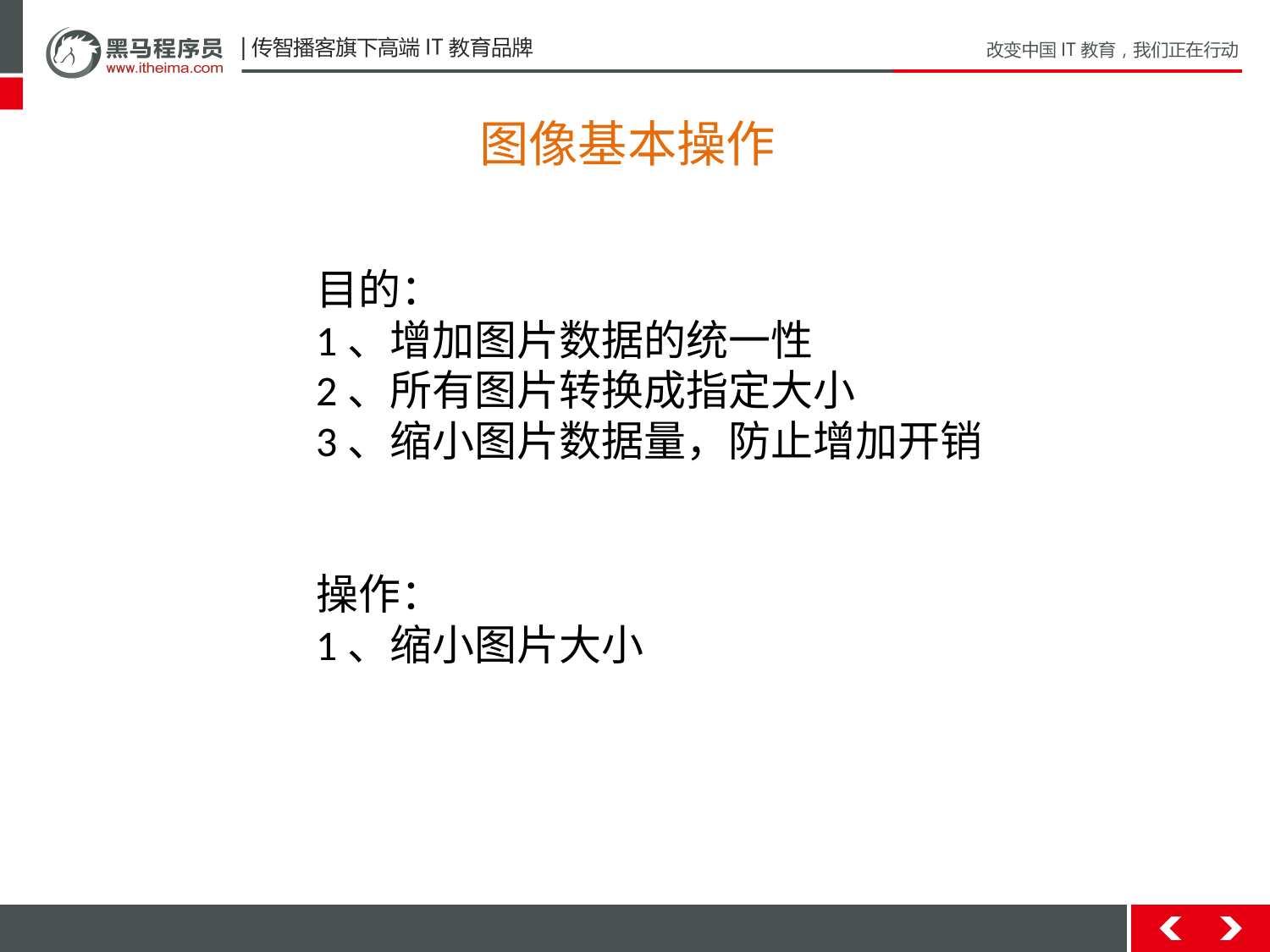

图像基本操作
目的：
1、增加图片数据的统一性
2、所有图片转换成指定大小
3、缩小图片数据量，防止增加开销

操作：
1、缩小图片大小